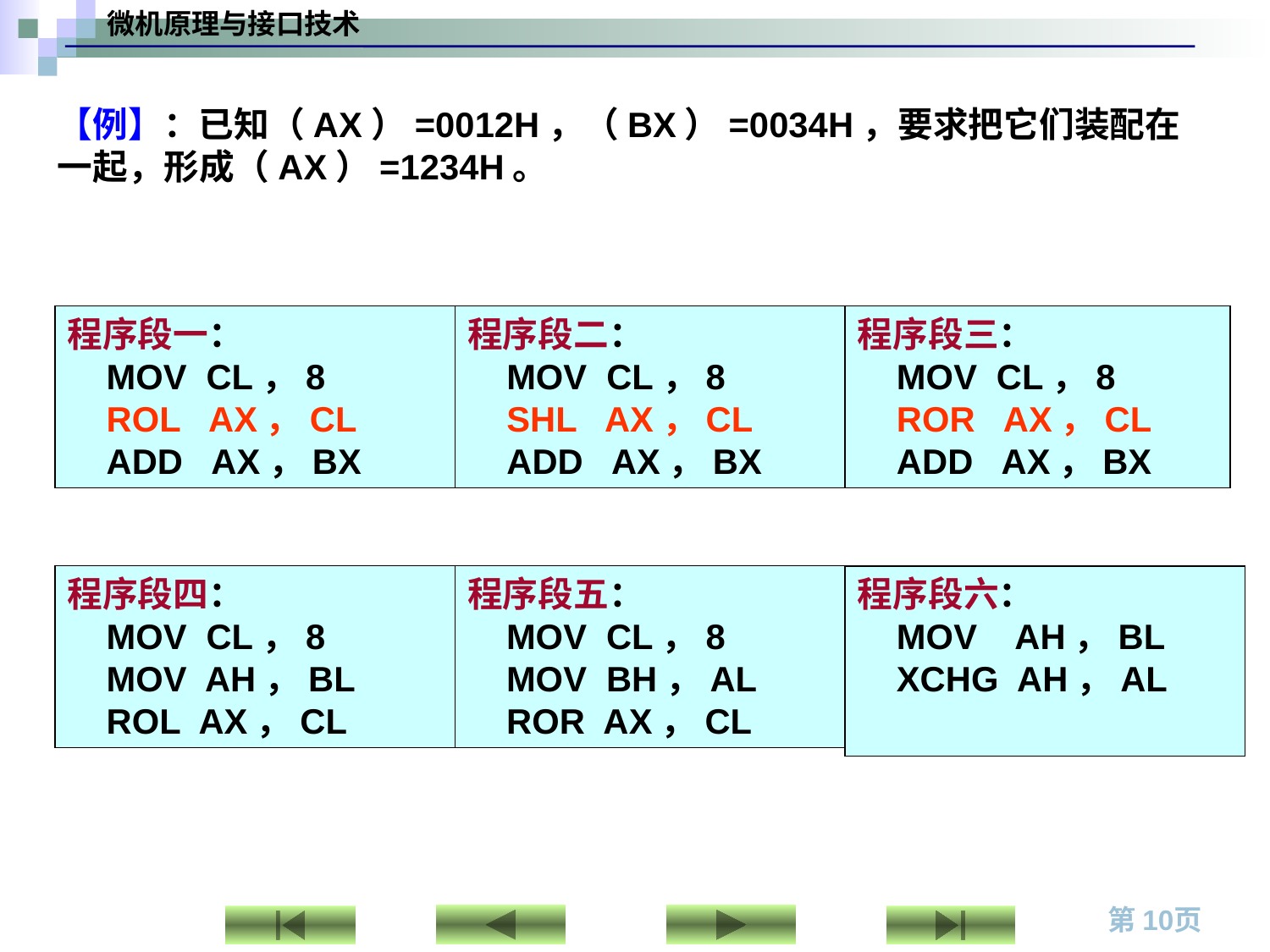

【例】：已知（AX）=0012H，（BX）=0034H，要求把它们装配在一起，形成（AX）=1234H。
程序段一：
    MOV  CL，8
    ROL   AX，CL
    ADD   AX，BX
程序段二：
    MOV  CL，8
    SHL   AX，CL
    ADD   AX，BX
程序段三：
    MOV  CL，8
    ROR   AX，CL
    ADD   AX，BX
程序段四：
    MOV  CL，8
    MOV  AH，BL
    ROL  AX，CL
程序段五：
    MOV  CL，8
    MOV  BH，AL
    ROR  AX，CL
程序段六：
    MOV    AH，BL
    XCHG  AH，AL